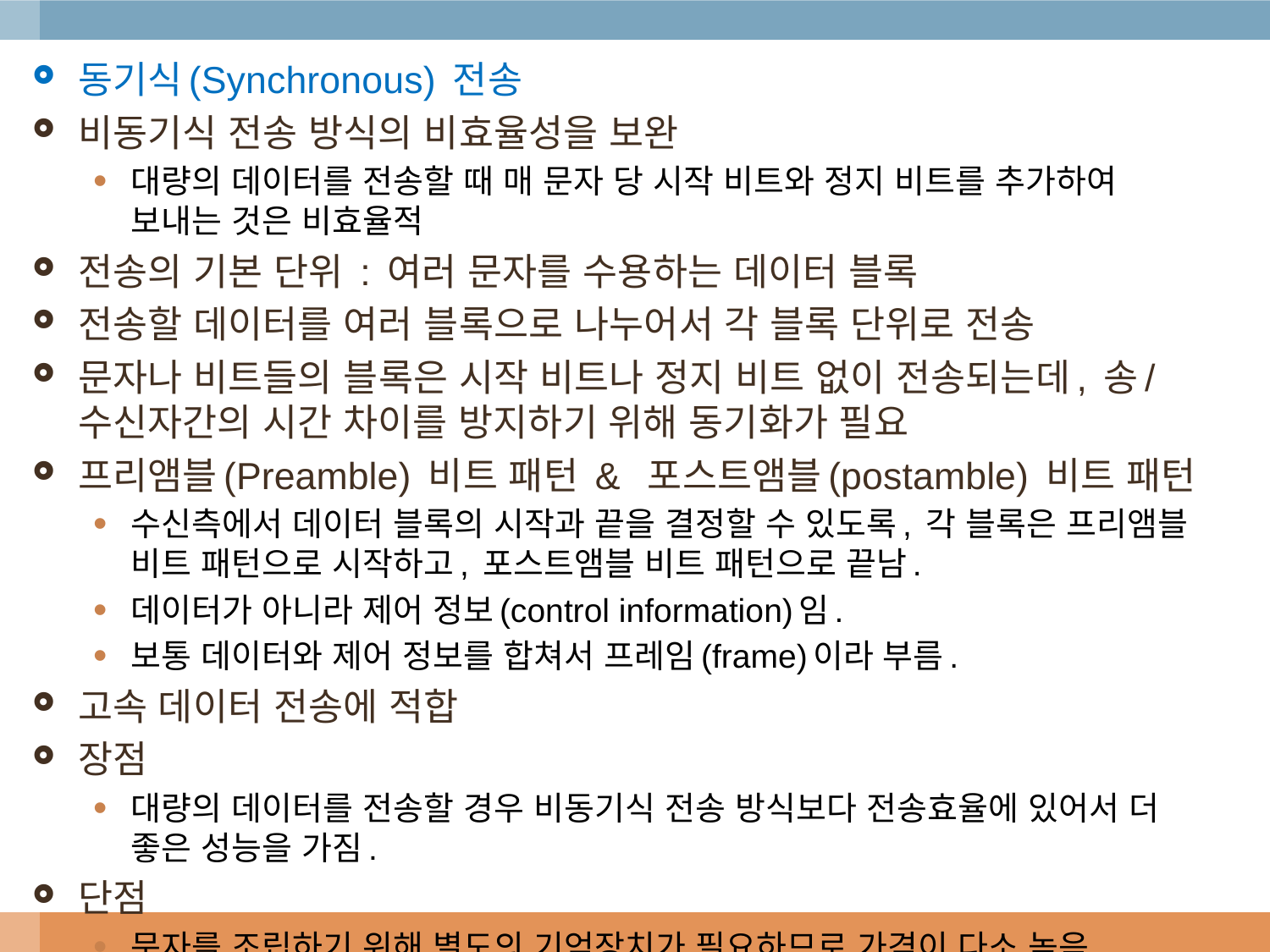

동기식(Synchronous) 전송
비동기식 전송 방식의 비효율성을 보완
대량의 데이터를 전송할 때 매 문자 당 시작 비트와 정지 비트를 추가하여 보내는 것은 비효율적
전송의 기본 단위 : 여러 문자를 수용하는 데이터 블록
전송할 데이터를 여러 블록으로 나누어서 각 블록 단위로 전송
문자나 비트들의 블록은 시작 비트나 정지 비트 없이 전송되는데, 송/수신자간의 시간 차이를 방지하기 위해 동기화가 필요
프리앰블(Preamble) 비트 패턴 &  포스트앰블(postamble) 비트 패턴
수신측에서 데이터 블록의 시작과 끝을 결정할 수 있도록, 각 블록은 프리앰블 비트 패턴으로 시작하고, 포스트앰블 비트 패턴으로 끝남.
데이터가 아니라 제어 정보(control information)임.
보통 데이터와 제어 정보를 합쳐서 프레임(frame)이라 부름.
고속 데이터 전송에 적합
장점
대량의 데이터를 전송할 경우 비동기식 전송 방식보다 전송효율에 있어서 더 좋은 성능을 가짐.
단점
문자를 조립하기 위해 별도의 기억장치가 필요하므로 가격이 다소 높음.